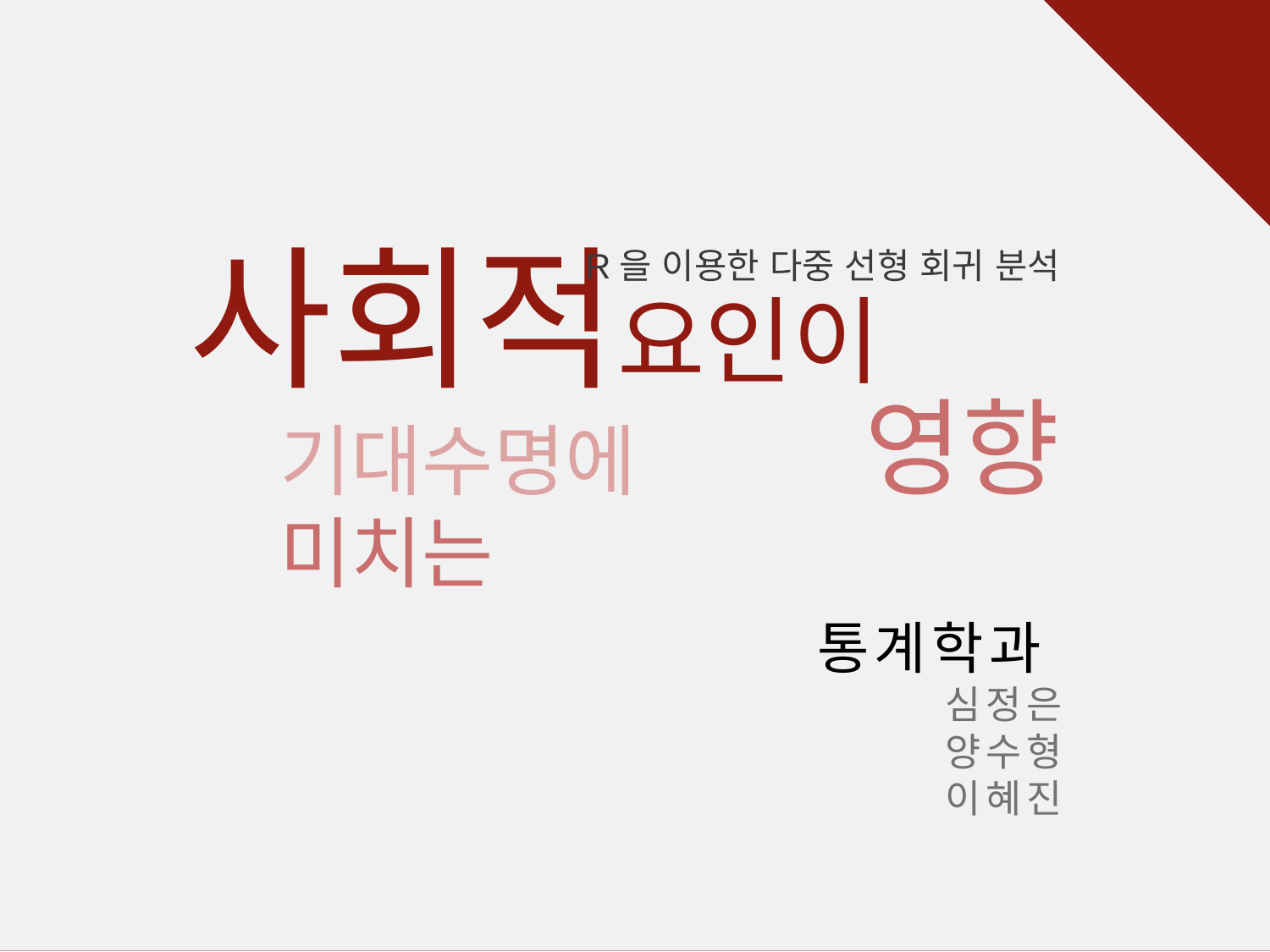

사회적요인이
R을 이용한 다중 선형 회귀 분석
영향
기대수명에 미치는
통계학과
심정은
양수형
이혜진